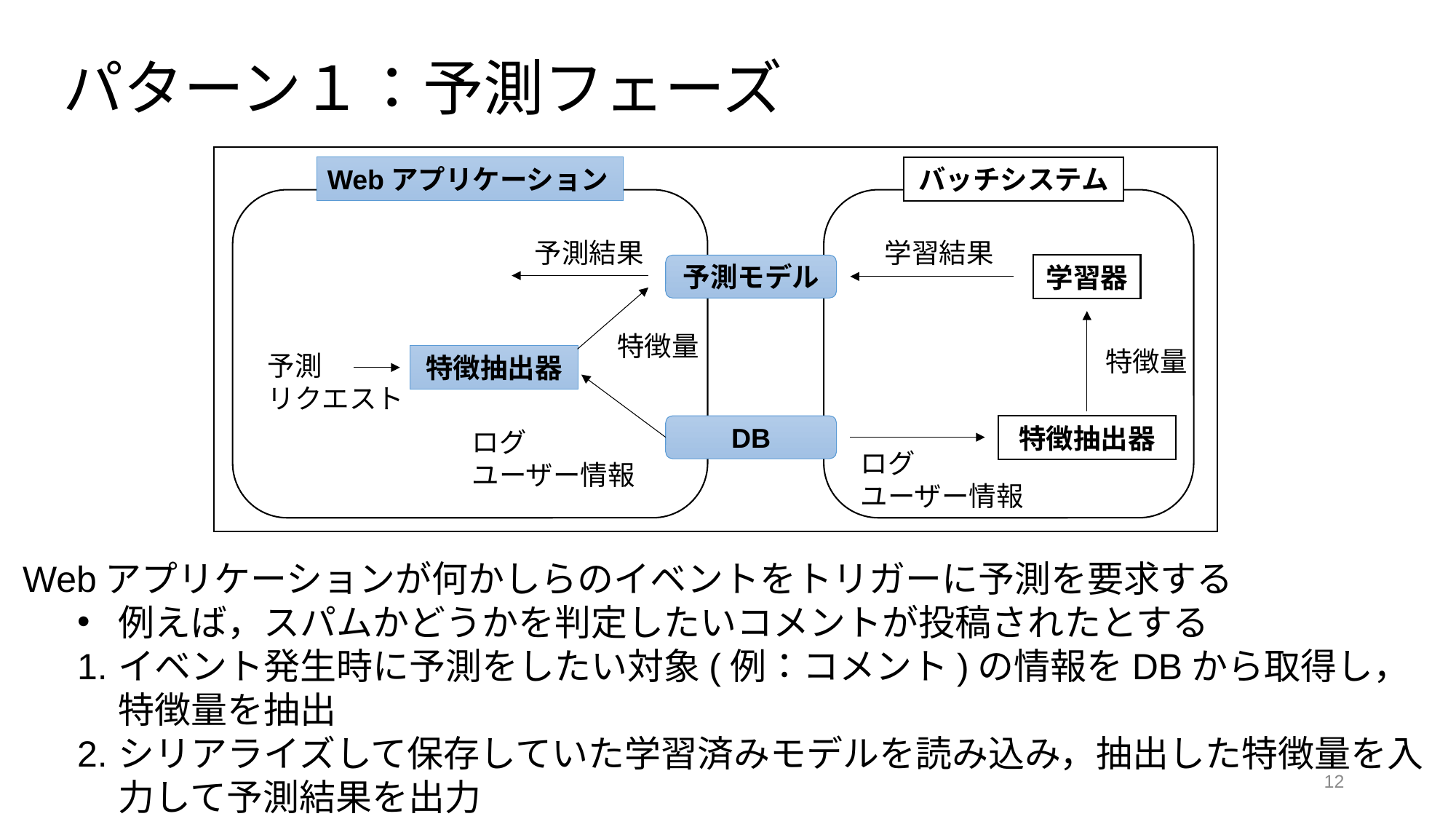

# パターン１：予測フェーズ

Webアプリケーション
バッチシステム

学習結果
予測結果
予測モデル
学習器
特徴量
特徴量
予測
リクエスト
特徴抽出器
DB
特徴抽出器
ログ
ユーザー情報
ログ
ユーザー情報
Webアプリケーションが何かしらのイベントをトリガーに予測を要求する
例えば，スパムかどうかを判定したいコメントが投稿されたとする
イベント発生時に予測をしたい対象(例：コメント)の情報をDBから取得し，特徴量を抽出
シリアライズして保存していた学習済みモデルを読み込み，抽出した特徴量を入力して予測結果を出力
12